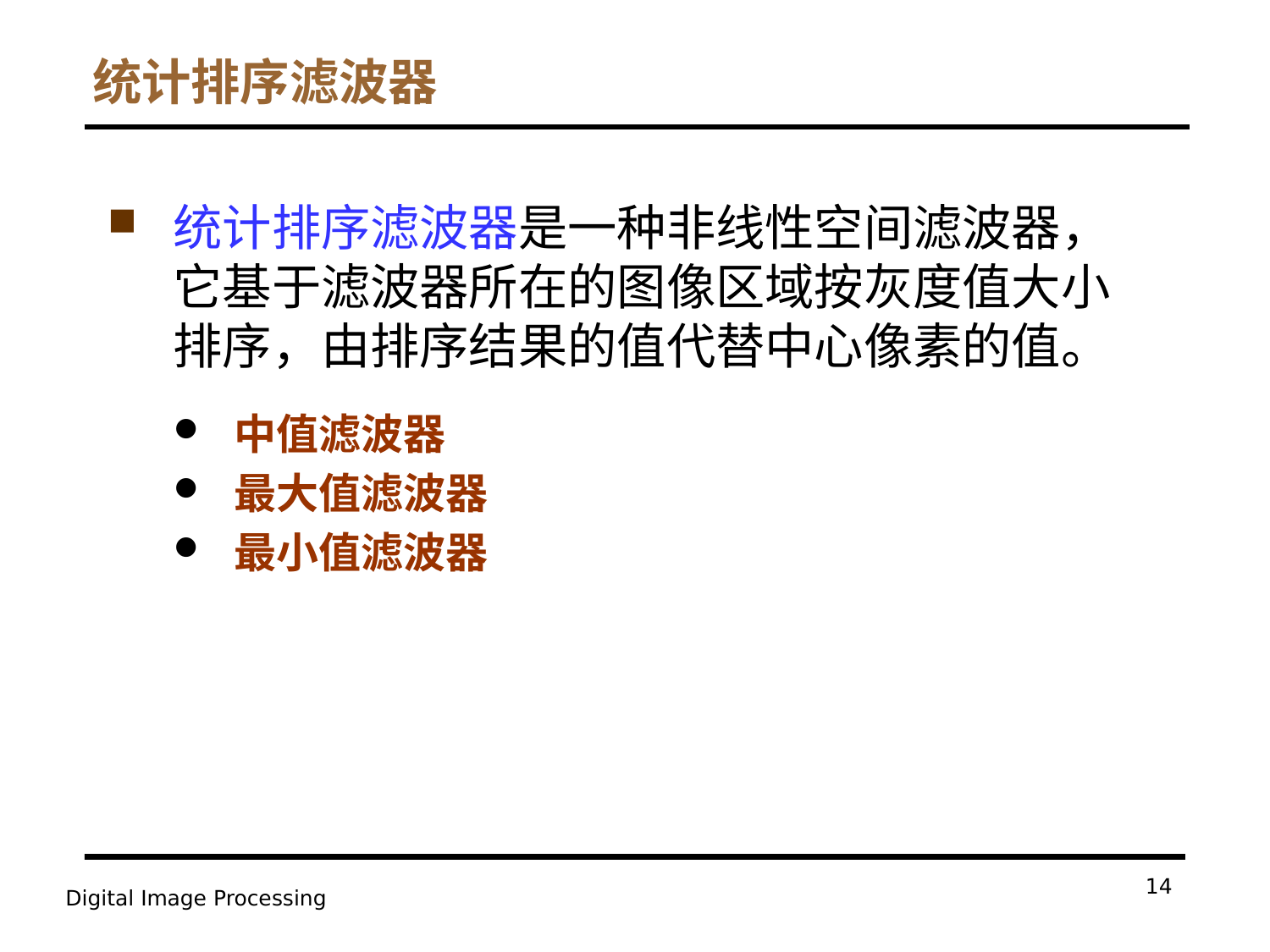

# 统计排序滤波器
统计排序滤波器是一种非线性空间滤波器，它基于滤波器所在的图像区域按灰度值大小排序，由排序结果的值代替中心像素的值。

中值滤波器
最大值滤波器
最小值滤波器
14
Digital Image Processing